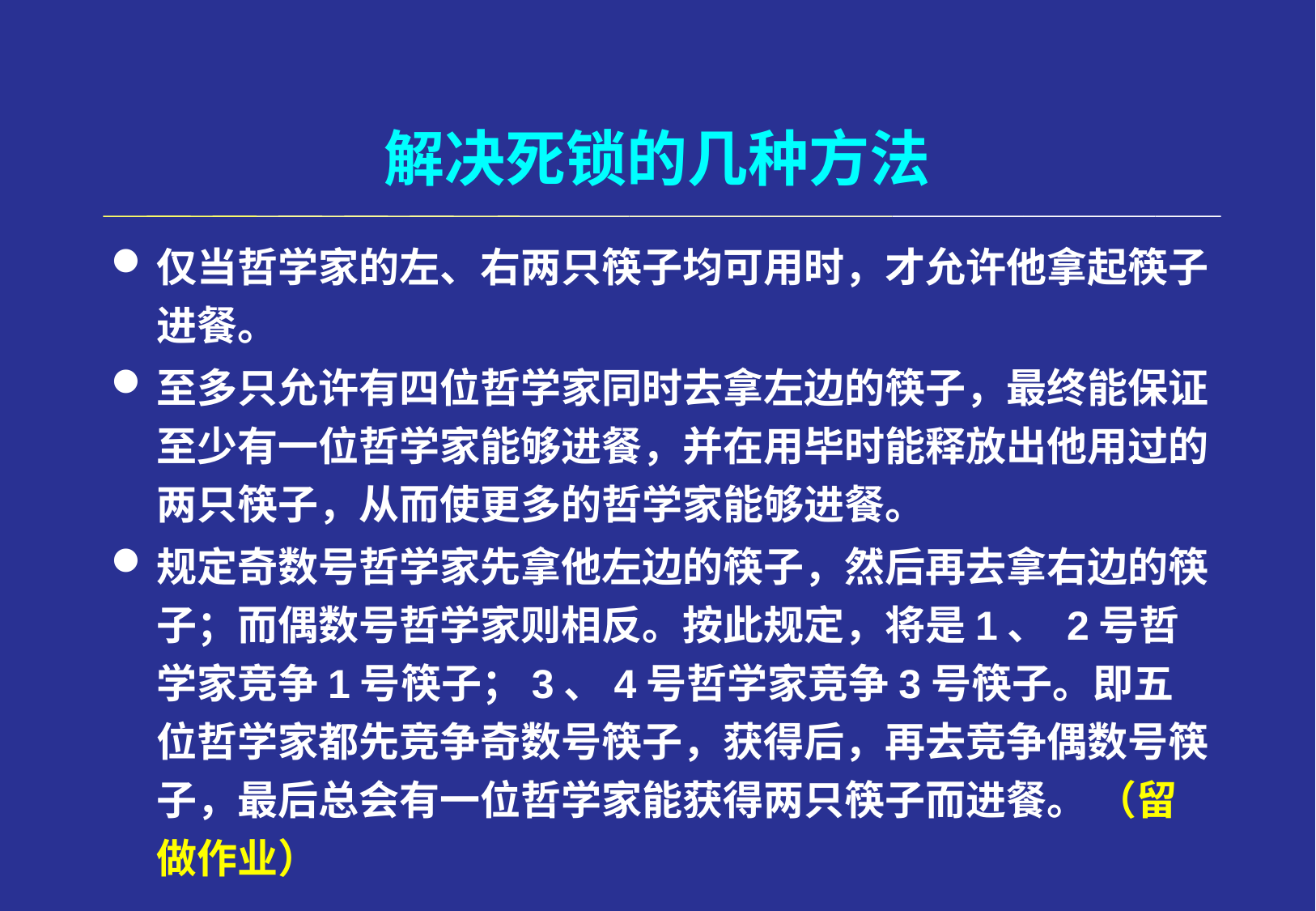

# 解决死锁的几种方法
仅当哲学家的左、右两只筷子均可用时，才允许他拿起筷子进餐。
至多只允许有四位哲学家同时去拿左边的筷子，最终能保证至少有一位哲学家能够进餐，并在用毕时能释放出他用过的两只筷子，从而使更多的哲学家能够进餐。
规定奇数号哲学家先拿他左边的筷子，然后再去拿右边的筷子；而偶数号哲学家则相反。按此规定，将是1、 2号哲学家竞争1号筷子；3、4号哲学家竞争3号筷子。即五位哲学家都先竞争奇数号筷子，获得后，再去竞争偶数号筷子，最后总会有一位哲学家能获得两只筷子而进餐。 （留做作业）